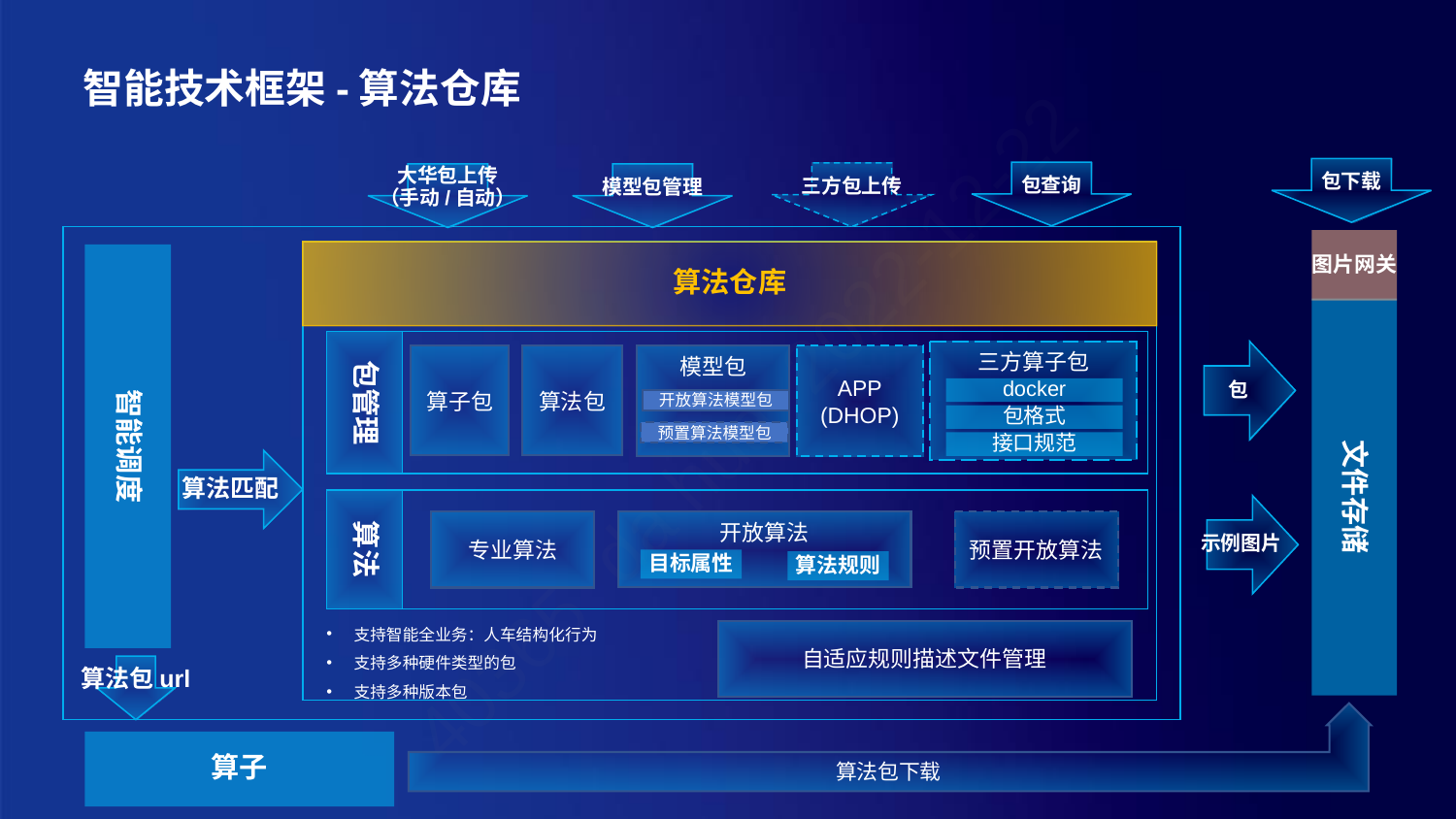

# 智能技术框架-算法仓库
包下载
包查询
三方包上传
大华包上传
（手动/自动）
模型包管理

图片网关

算法仓库
智能调度
文件存储

包管理
三方算子包
docker
包格式
接口规范
包
模型包
算法包
APP
(DHOP)
算子包
开放算法模型包
预置算法模型包
算法匹配

算法
示例图片
开放算法
目标属性
算法规则
专业算法
预置开放算法
支持智能全业务：人车结构化行为
支持多种硬件类型的包
支持多种版本包
自适应规则描述文件管理
算法包url
算法包下载
算子